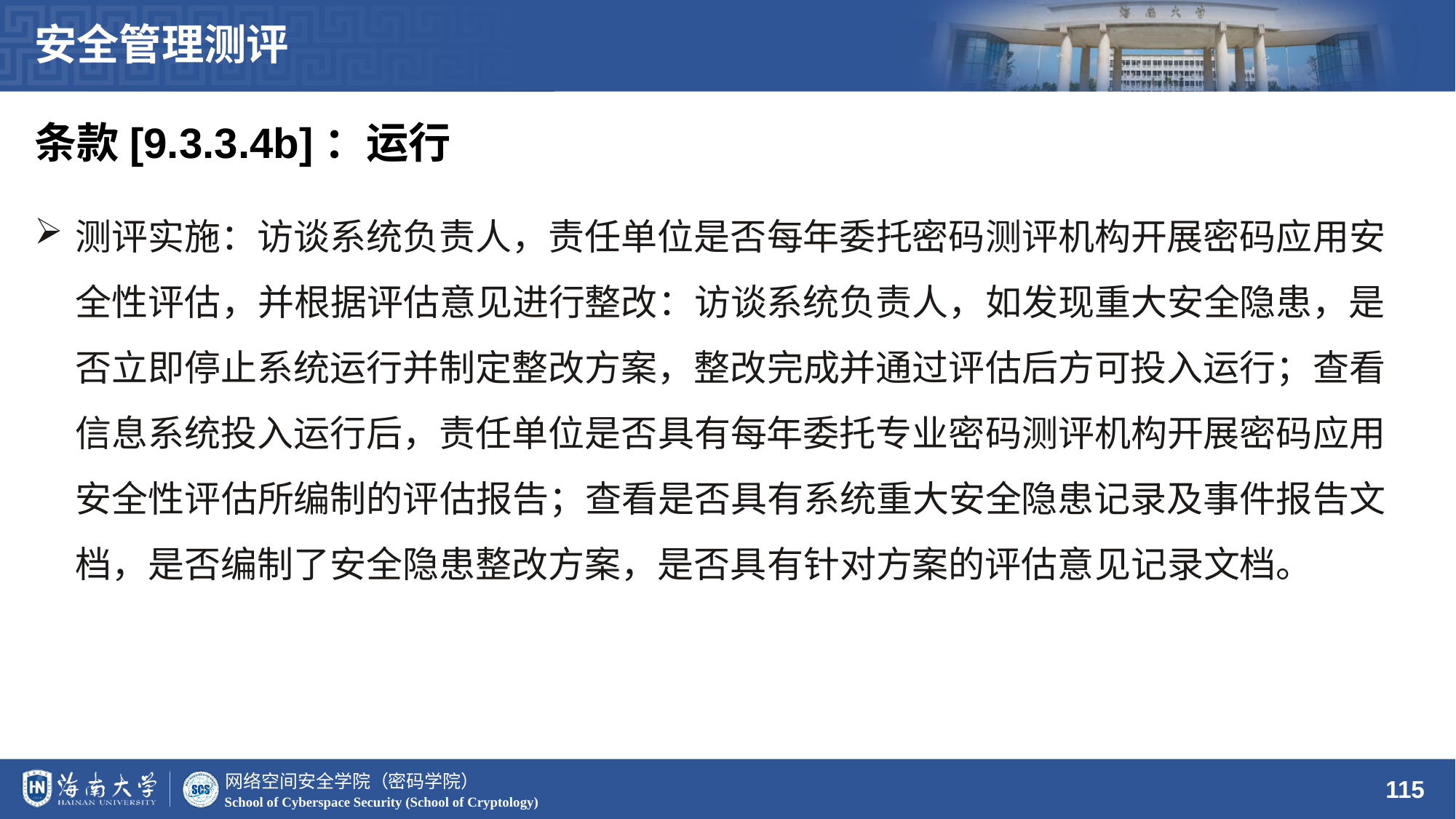

安全管理测评
条款[9.3.3.4b]：运行
测评实施：访谈系统负责人，责任单位是否每年委托密码测评机构开展密码应用安全性评估，并根据评估意见进行整改：访谈系统负责人，如发现重大安全隐患，是否立即停止系统运行并制定整改方案，整改完成并通过评估后方可投入运行；查看信息系统投入运行后，责任单位是否具有每年委托专业密码测评机构开展密码应用安全性评估所编制的评估报告；查看是否具有系统重大安全隐患记录及事件报告文档，是否编制了安全隐患整改方案，是否具有针对方案的评估意见记录文档。
115